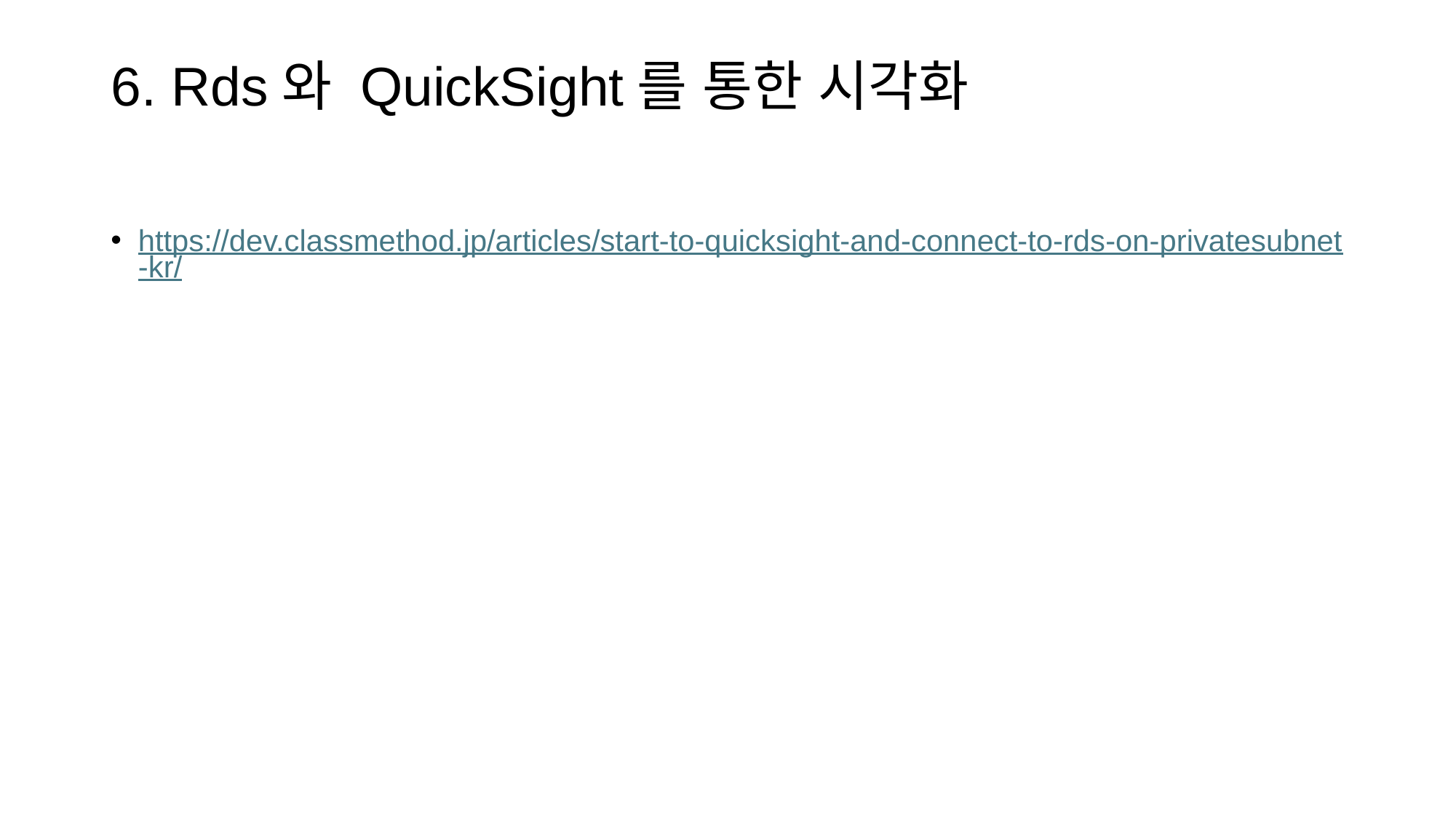

# 6. Rds와 QuickSight를 통한 시각화
https://dev.classmethod.jp/articles/start-to-quicksight-and-connect-to-rds-on-privatesubnet-kr/